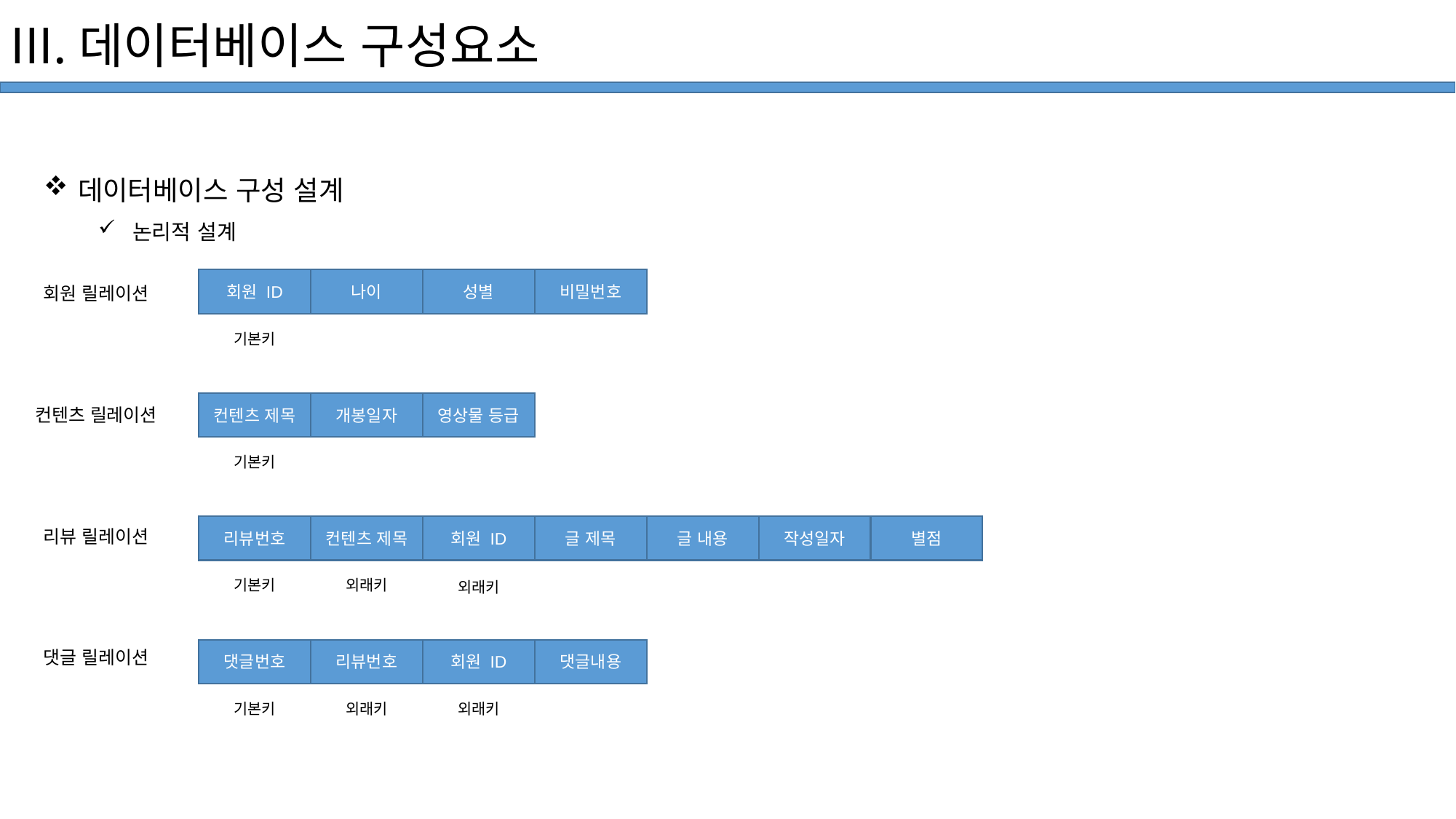

데이터베이스 구성요소

데이터베이스 구성 설계
논리적 설계
회원 ID
나이
성별
비밀번호
회원 릴레이션
기본키
컨텐츠 제목
개봉일자
영상물 등급
컨텐츠 릴레이션
기본키
리뷰번호
컨텐츠 제목
회원 ID
글 제목
글 내용
작성일자
별점
리뷰 릴레이션
외래키
기본키
외래키
댓글번호
리뷰번호
회원 ID
댓글내용
댓글 릴레이션
기본키
외래키
외래키